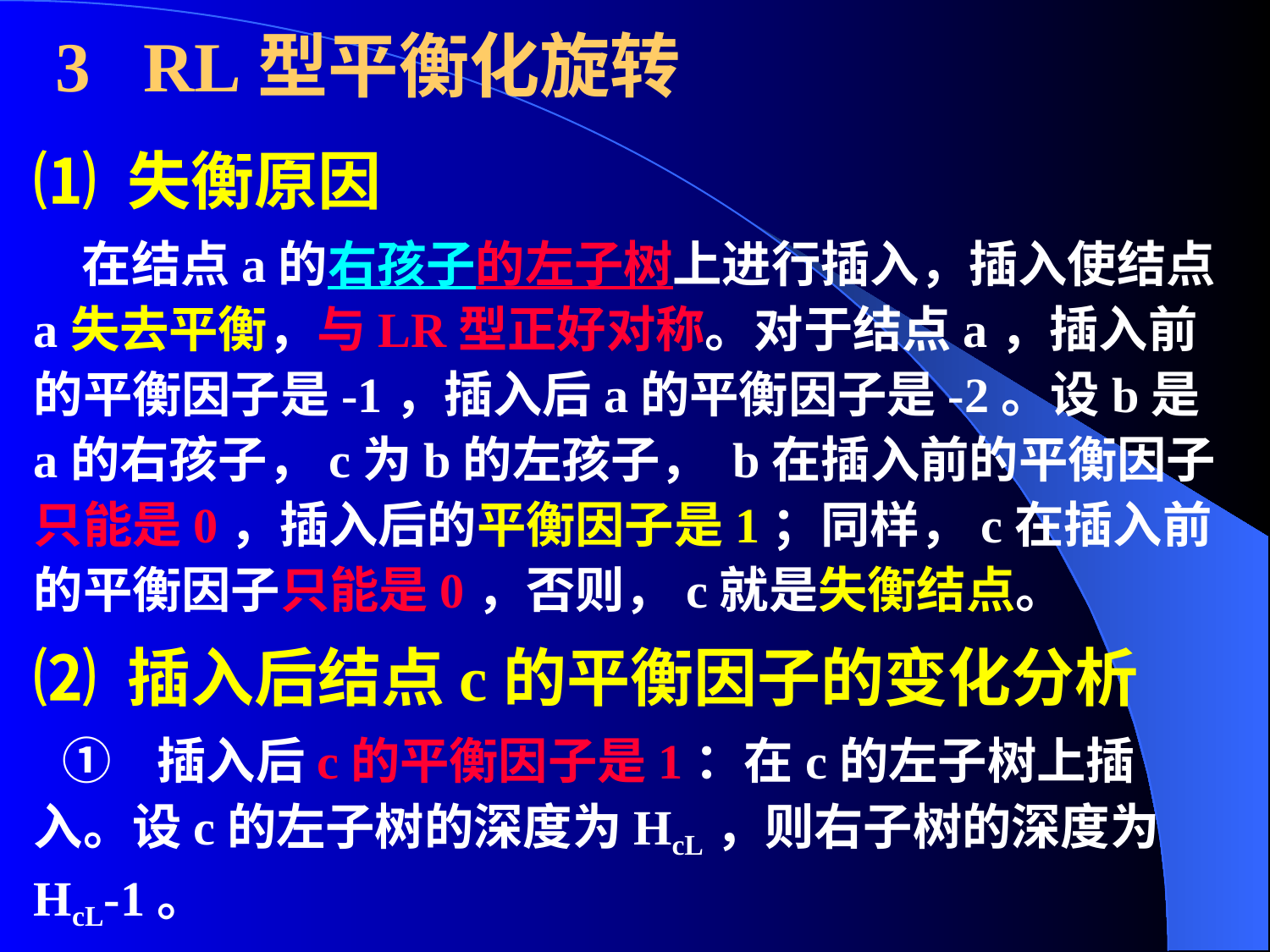

# 3   RL型平衡化旋转
⑴ 失衡原因
    在结点a的右孩子的左子树上进行插入，插入使结点a失去平衡，与LR型正好对称。对于结点a，插入前的平衡因子是-1，插入后a的平衡因子是-2。设b是a的右孩子，c为b的左孩子， b在插入前的平衡因子只能是0，插入后的平衡因子是1；同样，c在插入前的平衡因子只能是0，否则，c就是失衡结点。
⑵ 插入后结点c的平衡因子的变化分析
   ①   插入后c的平衡因子是1：在c的左子树上插入。设c的左子树的深度为HcL，则右子树的深度为HcL-1。